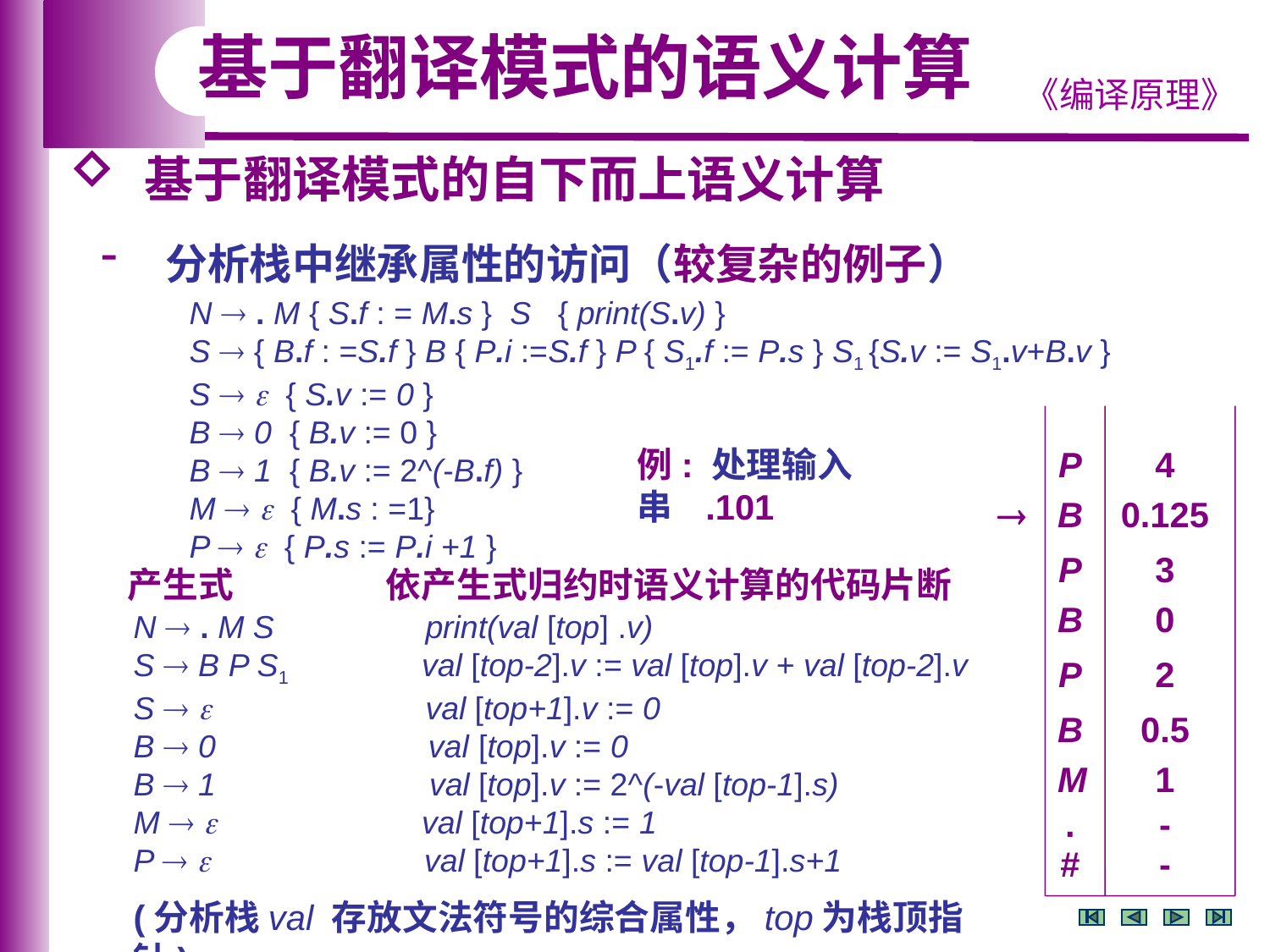

基于翻译模式的语义计算
 基于翻译模式的自下而上语义计算

  分析栈中继承属性的访问（较复杂的例子）
N → . M { S.f : = M.s }  S   { print(S.v) }
S → { B.f : =S.f } B { P.i :=S.f } P { S1.f := P.s } S1 {S.v := S1.v+B.v }
S → ε  { S.v := 0 }
B → 0  { B.v := 0 }
B → 1  { B.v := 2^(-B.f) }
M → ε  { M.s : =1}
P → ε  { P.s := P.i +1 }

例: 处理输入串   .101
P
4
→
B
0.125
P
3
产生式                   依产生式归约时语义计算的代码片断
B
0
N → . M S                 print(val [top] .v)
S → B P S1               val [top-2].v := val [top].v + val [top-2].v
S → ε                        val [top+1].v := 0
B → 0                        val [top].v := 0
B → 1                        val [top].v := 2^(-val [top-1].s)
M → ε                       val [top+1].s := 1
P → ε                        val [top+1].s := val [top-1].s+1

(分析栈val 存放文法符号的综合属性，top为栈顶指针)
P
2
B
0.5
M
1
.
-
#
-